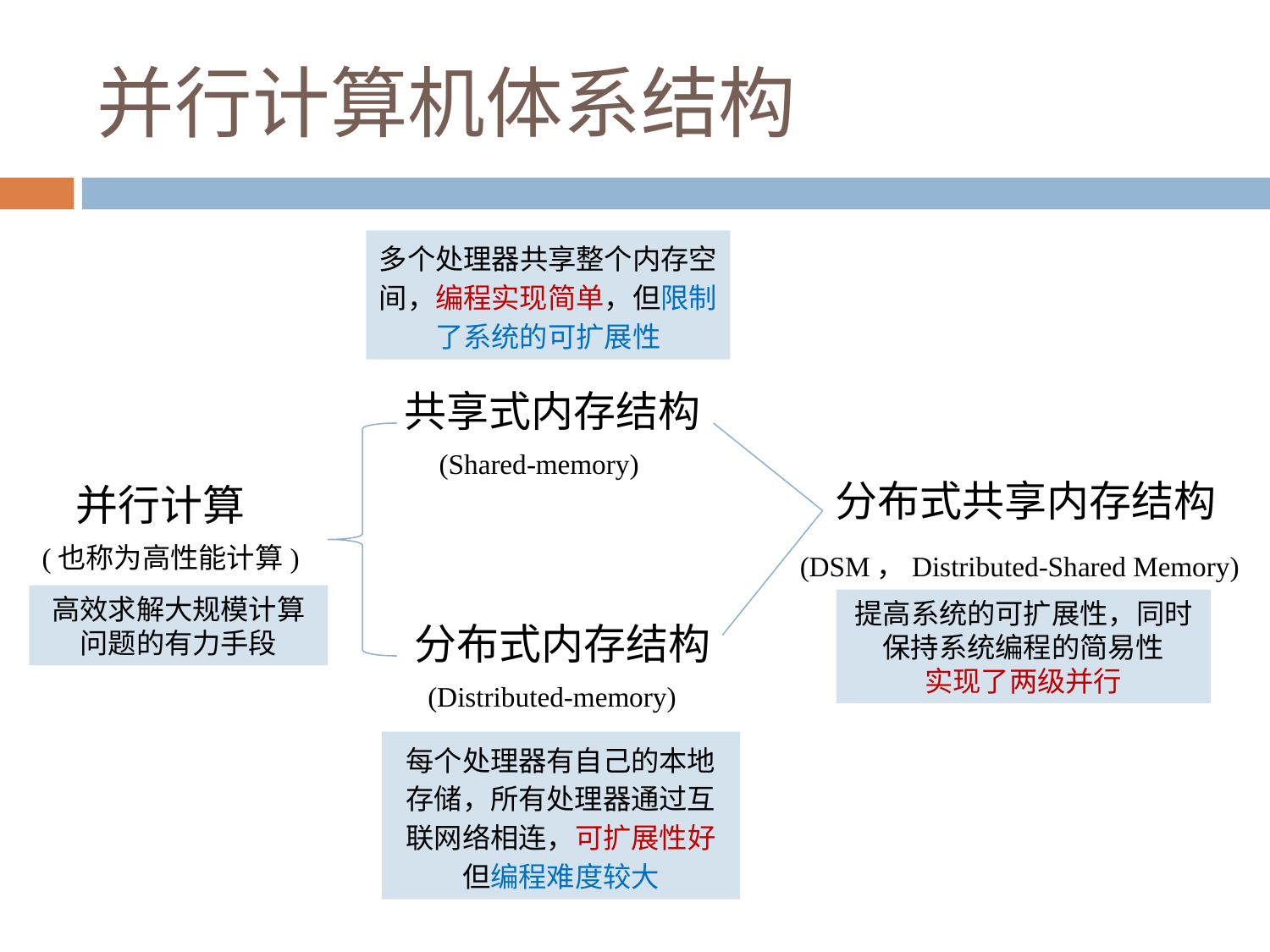

# 并行计算机体系结构
61
多个处理器共享整个内存空间，编程实现简单，但限制了系统的可扩展性
共享式内存结构

(Shared-memory)
分布式共享内存结构

并行计算

(也称为高性能计算)
(DSM，Distributed-Shared Memory)
高效求解大规模计算问题的有力手段
提高系统的可扩展性，同时保持系统编程的简易性
实现了两级并行
分布式内存结构

(Distributed-memory)
每个处理器有自己的本地存储，所有处理器通过互联网络相连，可扩展性好但编程难度较大